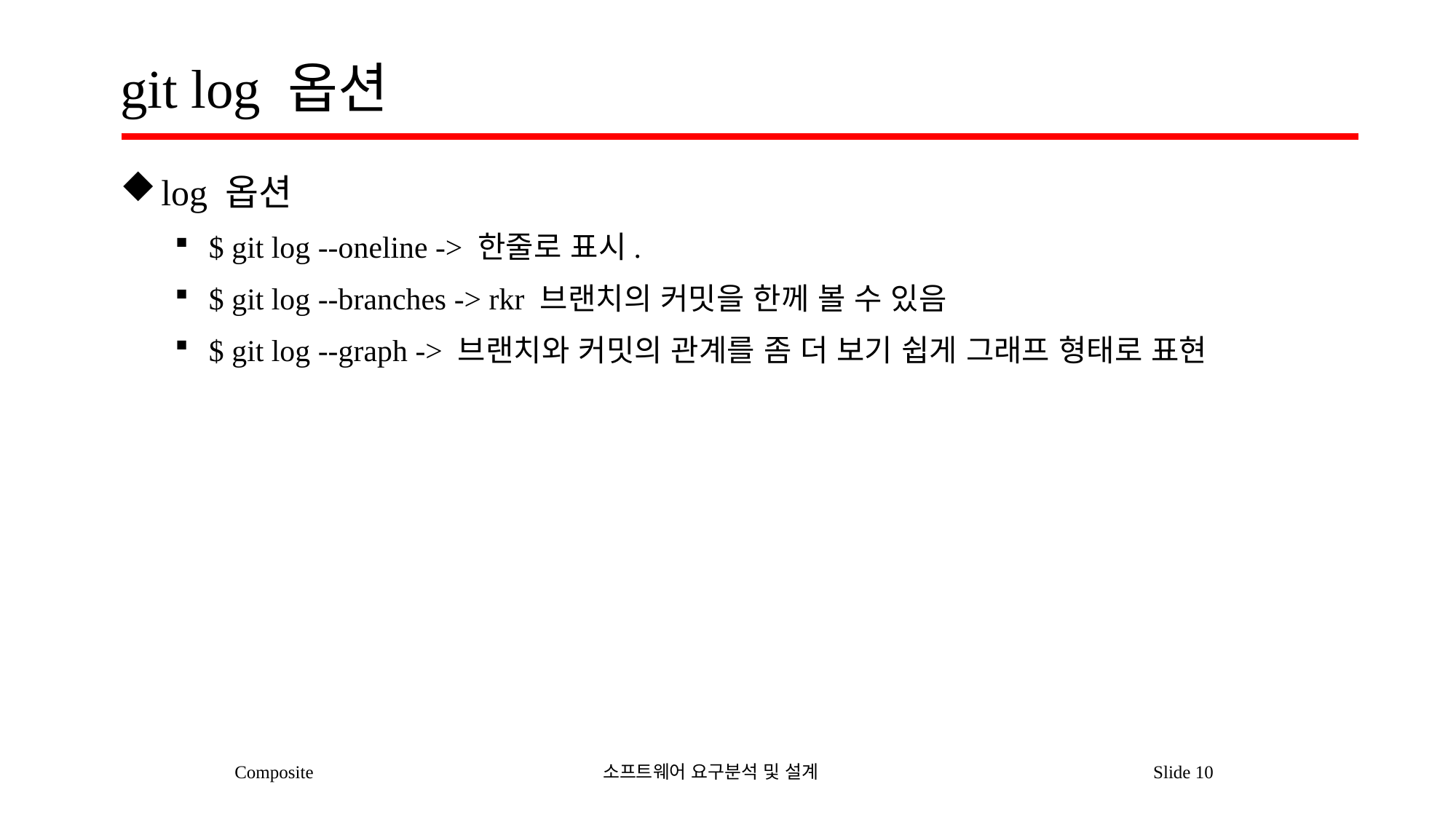

# git log 옵션
log 옵션
$ git log --oneline -> 한줄로 표시.
$ git log --branches -> rkr 브랜치의 커밋을 한께 볼 수 있음
$ git log --graph -> 브랜치와 커밋의 관계를 좀 더 보기 쉽게 그래프 형태로 표현